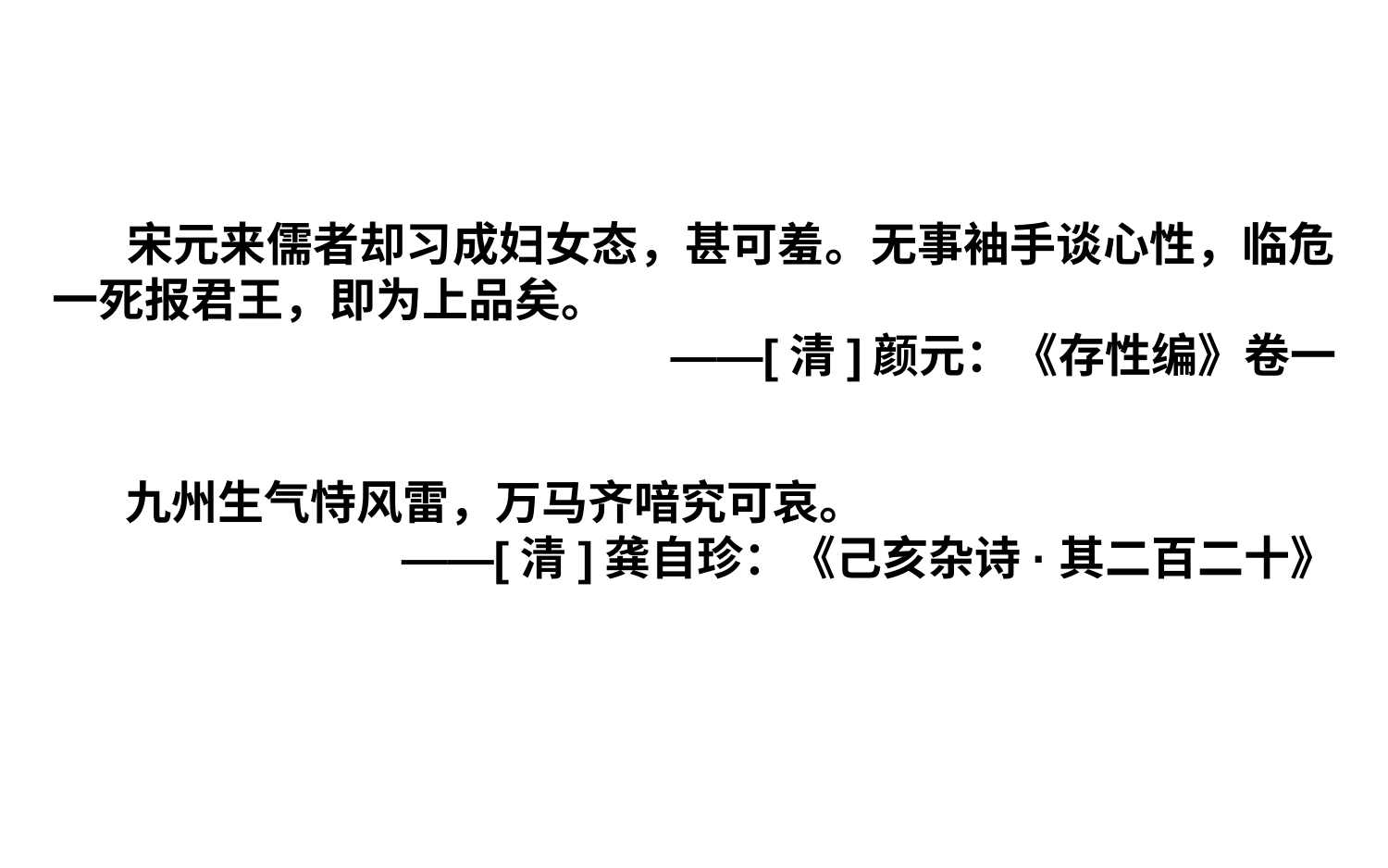

宋元来儒者却习成妇女态，甚可羞。无事袖手谈心性，临危一死报君王，即为上品矣。
——[清]颜元：《存性编》卷一
      九州生气恃风雷，万马齐喑究可哀。
——[清]龚自珍：《己亥杂诗·其二百二十》